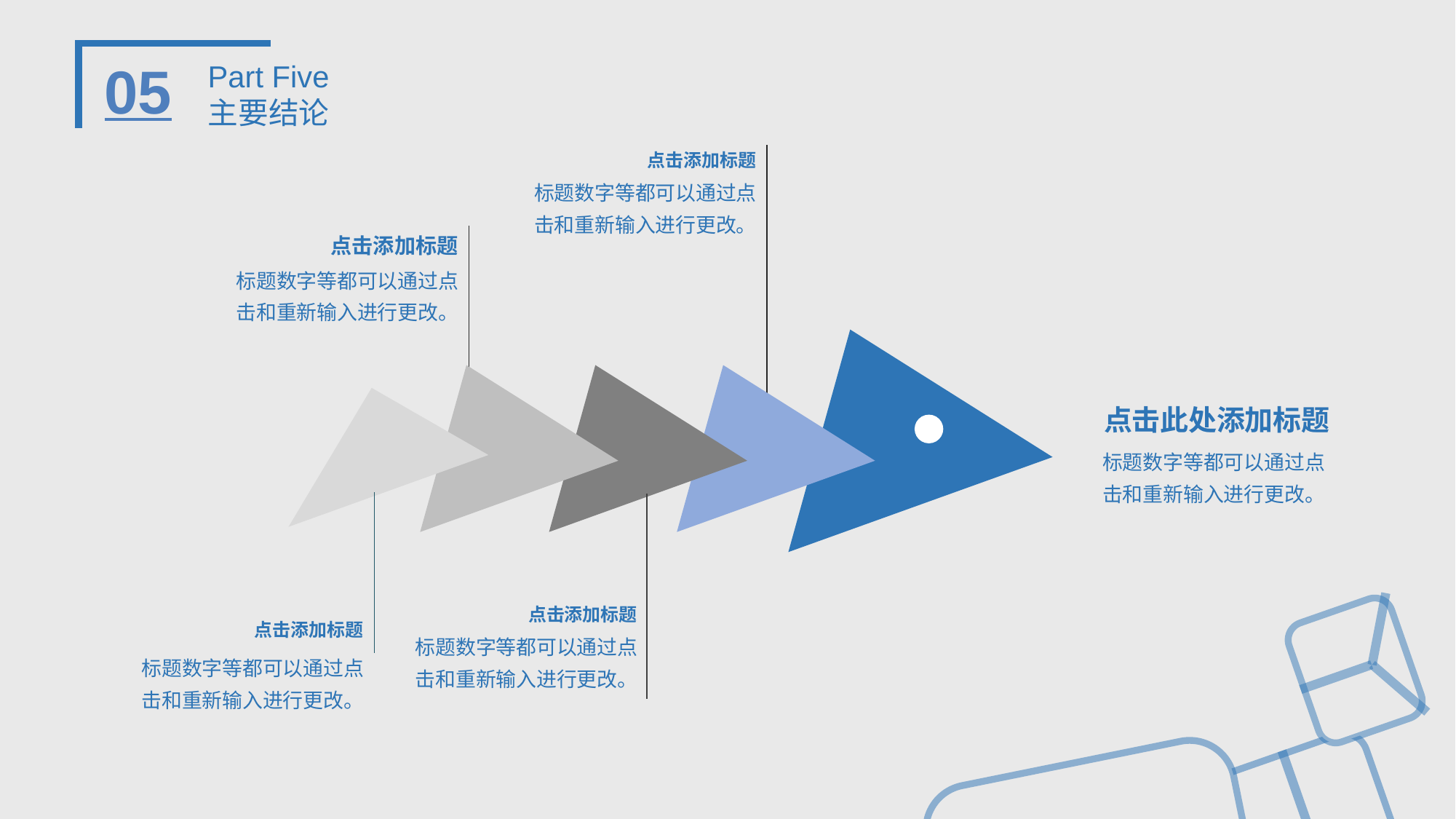

05
Part Five
主要结论
点击添加标题
标题数字等都可以通过点击和重新输入进行更改。
点击添加标题
标题数字等都可以通过点击和重新输入进行更改。

点击此处添加标题
标题数字等都可以通过点击和重新输入进行更改。

点击添加标题
点击添加标题
标题数字等都可以通过点击和重新输入进行更改。
标题数字等都可以通过点击和重新输入进行更改。